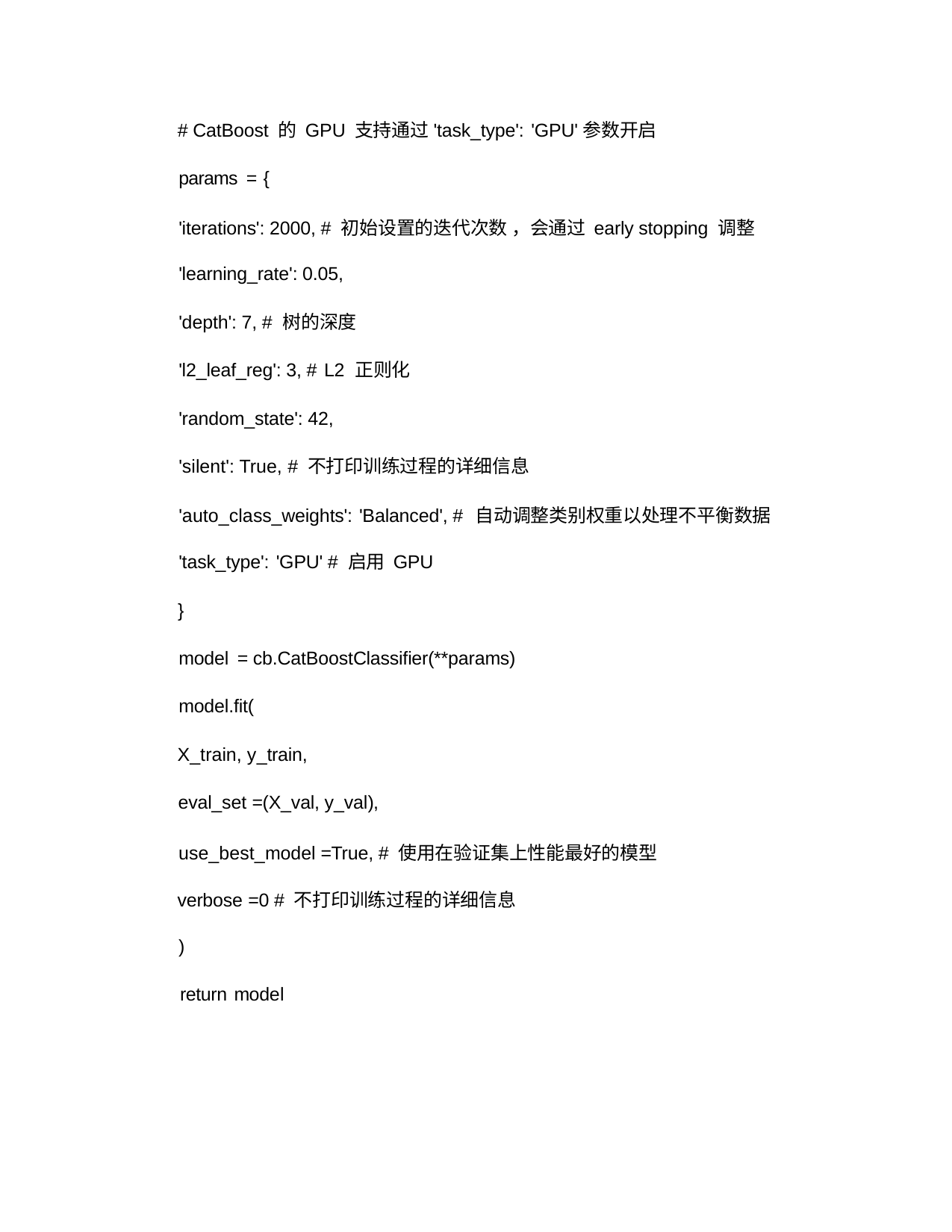

# CatBoost 的 GPU 支持通过'task_type': 'GPU'参数开启
params = {
'iterations': 2000, # 初始设置的迭代次数 ，会通过 early stopping 调整    'learning_rate': 0.05,
'depth': 7, # 树的深度
'l2_leaf_reg': 3, # L2 正则化
'random_state': 42,
'silent': True, # 不打印训练过程的详细信息
'auto_class_weights': 'Balanced', # 自动调整类别权重以处理不平衡数据 'task_type': 'GPU' # 启用 GPU

}
model = cb.CatBoostClassifier(**params)
model.fit(
X_train, y_train,
eval_set =(X_val, y_val),
use_best_model =True, # 使用在验证集上性能最好的模型                       verbose =0 # 不打印训练过程的详细信息
)

return model